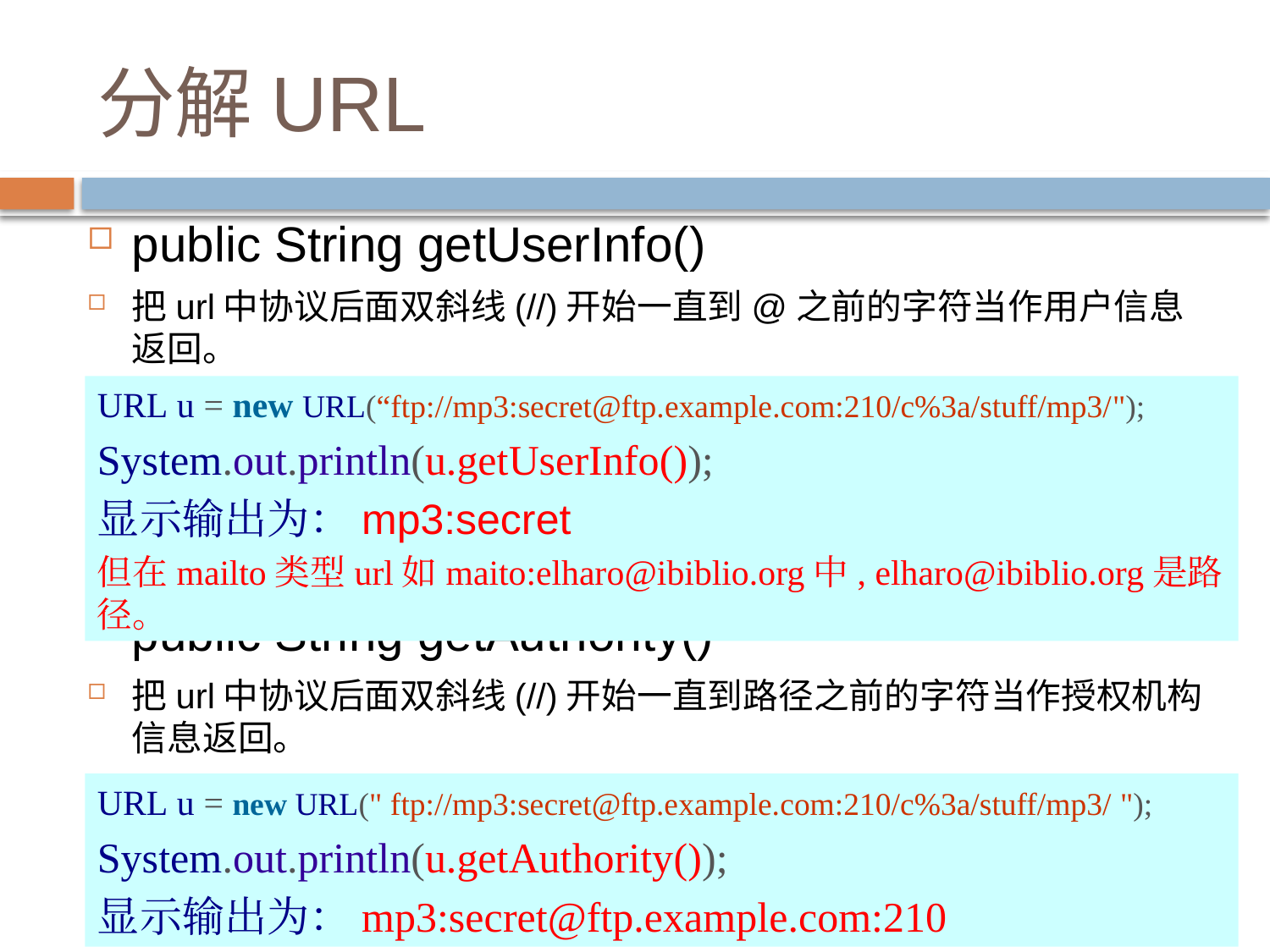

# 分解URL

public String getUserInfo()
把url中协议后面双斜线(//)开始一直到@之前的字符当作用户信息返回。

public String getAuthority()
把url中协议后面双斜线(//)开始一直到路径之前的字符当作授权机构信息返回。
URL u = new URL(“ftp://mp3:secret@ftp.example.com:210/c%3a/stuff/mp3/");
System.out.println(u.getUserInfo());
显示输出为：mp3:secret
但在mailto类型url如maito:elharo@ibiblio.org中, elharo@ibiblio.org是路径。
URL u = new URL(" ftp://mp3:secret@ftp.example.com:210/c%3a/stuff/mp3/ ");
System.out.println(u.getAuthority());
显示输出为：mp3:secret@ftp.example.com:210